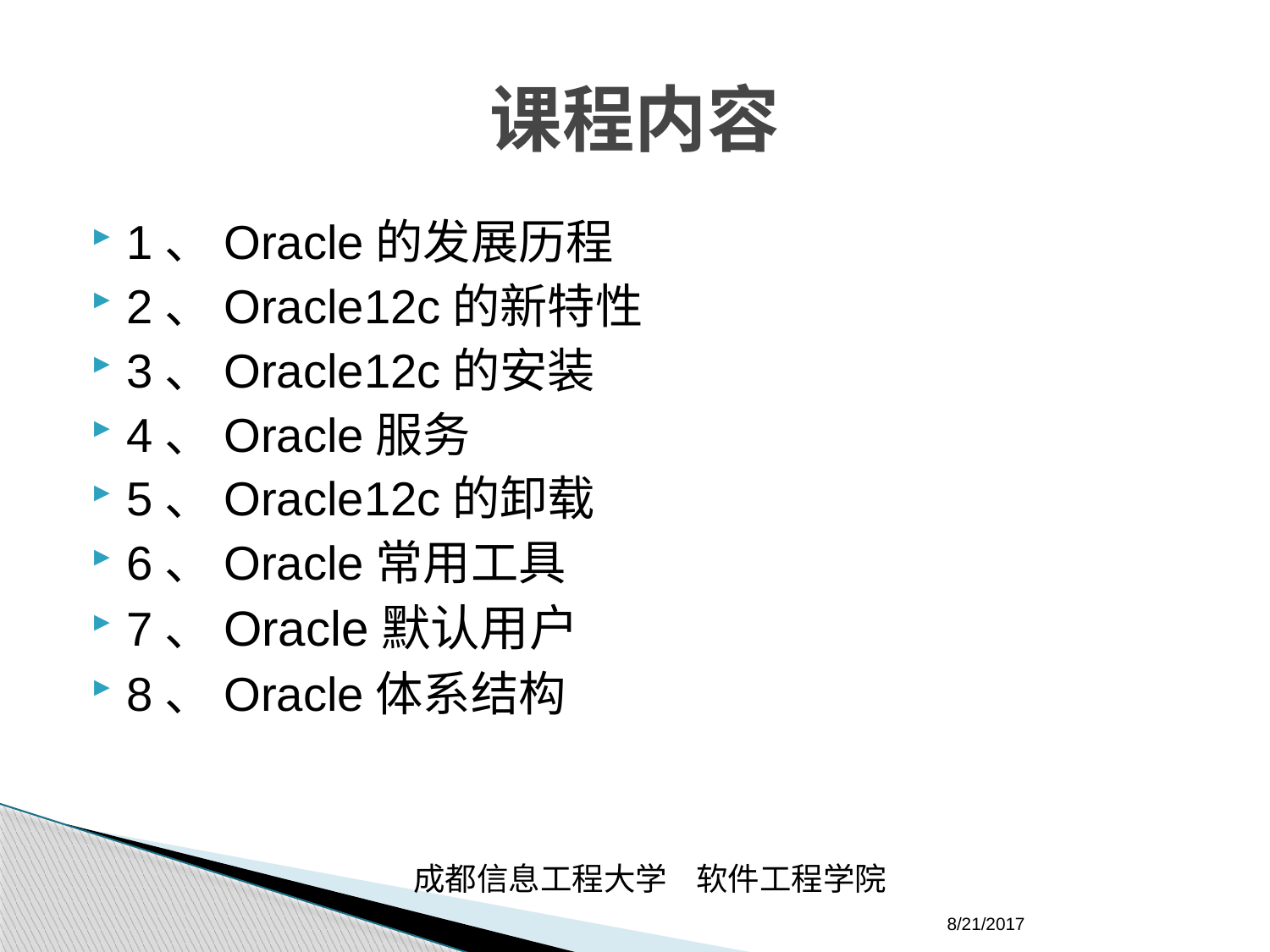

# 课程内容
1、Oracle的发展历程
2、Oracle12c的新特性
3、Oracle12c的安装
4、Oracle服务
5、Oracle12c的卸载
6、Oracle常用工具
7、Oracle默认用户
8、Oracle体系结构

8/21/2017